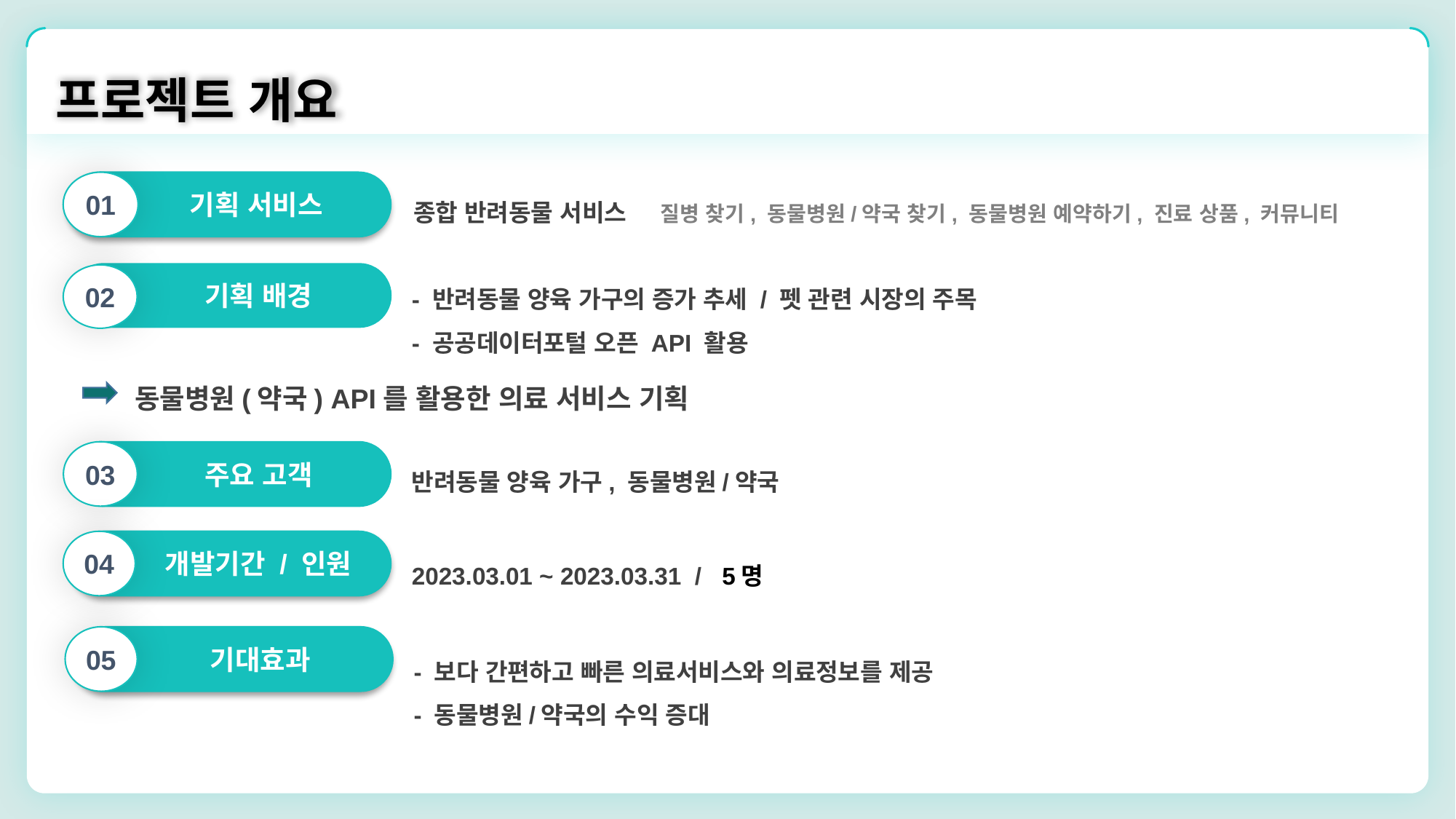

프로젝트 개요
01
기획 서비스
종합 반려동물 서비스     질병 찾기, 동물병원/약국 찾기, 동물병원 예약하기, 진료 상품, 커뮤니티
기획 배경
02
- 반려동물 양육 가구의 증가 추세 / 펫 관련 시장의 주목
- 공공데이터포털 오픈 API 활용
동물병원(약국) API를 활용한 의료 서비스 기획

03
주요 고객
반려동물 양육 가구, 동물병원/약국
04
개발기간 / 인원
2023.03.01 ~ 2023.03.31  /   5명
05
기대효과
- 보다 간편하고 빠른 의료서비스와 의료정보를 제공
- 동물병원/약국의 수익 증대